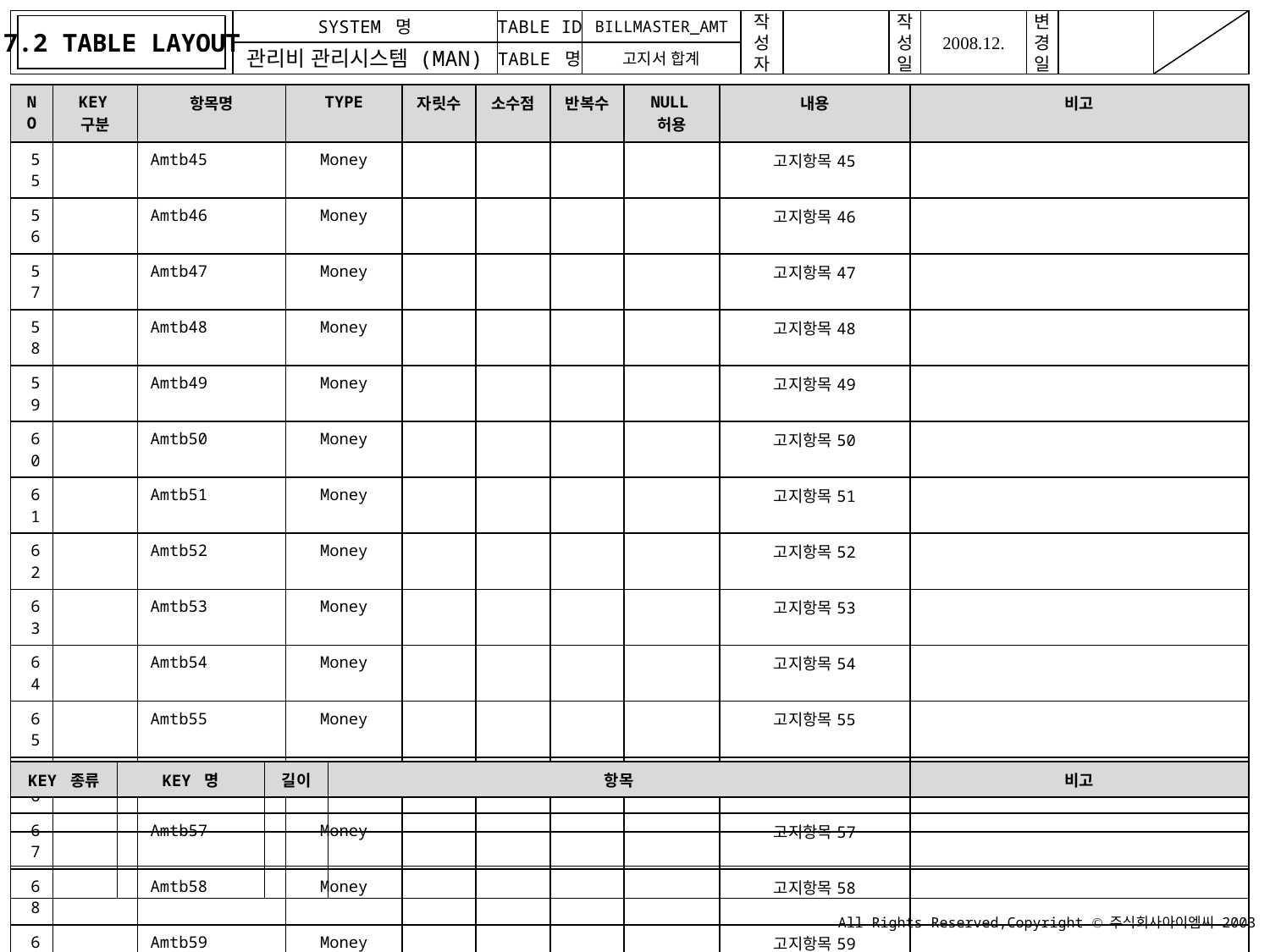

7.2 TABLE LAYOUT
BILLMASTER_AMT
고지서 합계
| NO | KEY구분 | 항목명 | TYPE | 자릿수 | 소수점 | 반복수 | NULL허용 | 내용 | 비고 |
| --- | --- | --- | --- | --- | --- | --- | --- | --- | --- |
| 55 |  | Amtb45 | Money |  |  |  |  | 고지항목45 |  |
| 56 |  | Amtb46 | Money |  |  |  |  | 고지항목46 |  |
| 57 |  | Amtb47 | Money |  |  |  |  | 고지항목47 |  |
| 58 |  | Amtb48 | Money |  |  |  |  | 고지항목48 |  |
| 59 |  | Amtb49 | Money |  |  |  |  | 고지항목49 |  |
| 60 |  | Amtb50 | Money |  |  |  |  | 고지항목50 |  |
| 61 |  | Amtb51 | Money |  |  |  |  | 고지항목51 |  |
| 62 |  | Amtb52 | Money |  |  |  |  | 고지항목52 |  |
| 63 |  | Amtb53 | Money |  |  |  |  | 고지항목53 |  |
| 64 |  | Amtb54 | Money |  |  |  |  | 고지항목54 |  |
| 65 |  | Amtb55 | Money |  |  |  |  | 고지항목55 |  |
| 66 |  | Amtb56 | Money |  |  |  |  | 고지항목56 |  |
| 67 |  | Amtb57 | Money |  |  |  |  | 고지항목57 |  |
| 68 |  | Amtb58 | Money |  |  |  |  | 고지항목58 |  |
| 69 |  | Amtb59 | Money |  |  |  |  | 고지항목59 |  |
| 70 |  | Amtb60 | Money |  |  |  |  | 고지항목60 |  |
| 71 |  |  |  |  |  |  |  |  |  |
| 72 |  |  |  |  |  |  |  |  |  |
| KEY 종류 | KEY 명 | 길이 | 항목 | 비고 |
| --- | --- | --- | --- | --- |
|  |  |  |  |  |
|  |  |  |  |  |
|  |  |  |  |  |